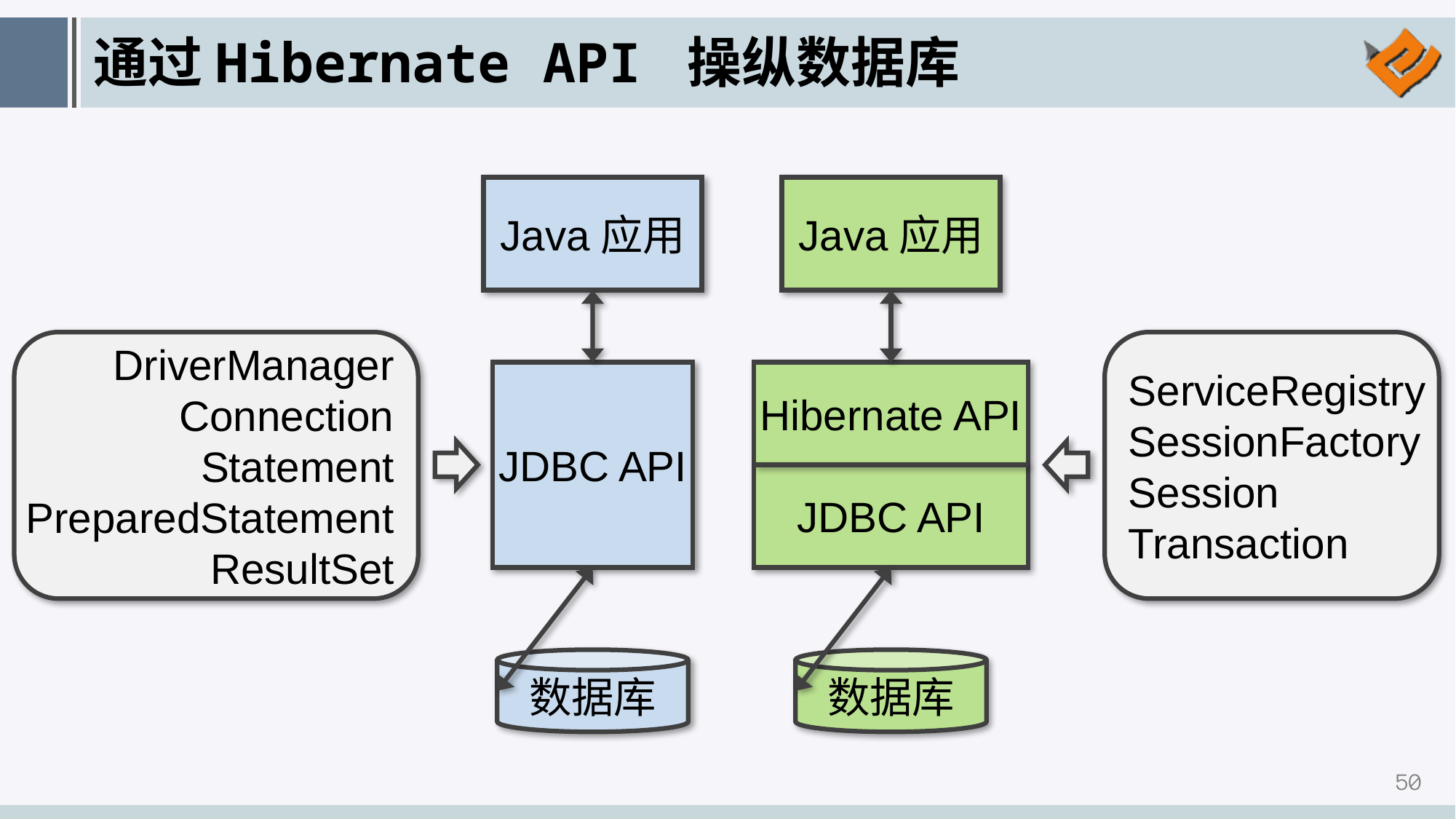

# 通过Hibernate API 操纵数据库
Java应用
Java应用
DriverManager
Connection
Statement
PreparedStatement
ResultSet
ServiceRegistry
SessionFactory
Session
Transaction
JDBC API
Hibernate API

JDBC API

数据库
数据库